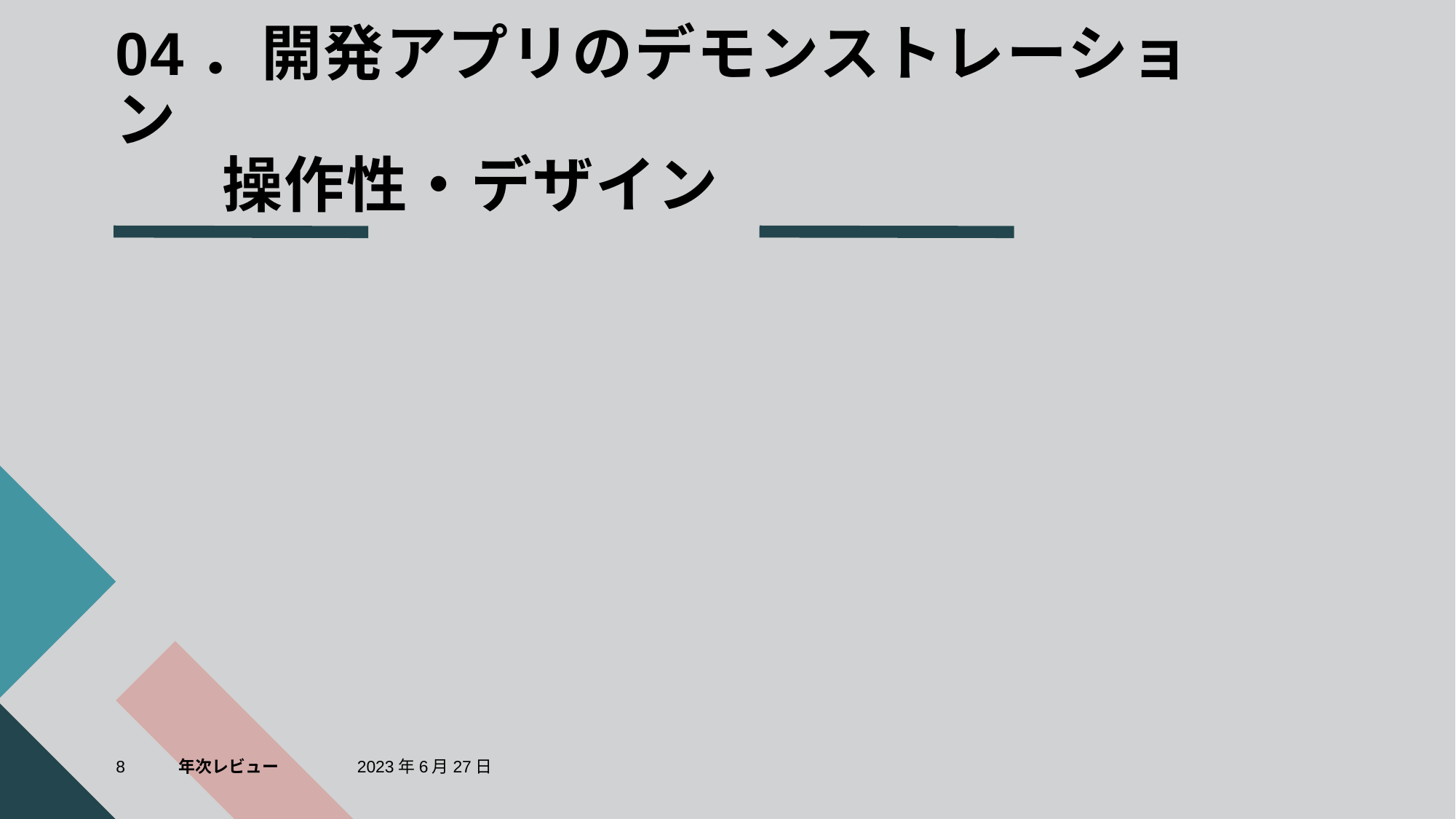

# 04．開発アプリのデモンストレーション 操作性・デザイン

8
年次レビュー
2023年6月27日